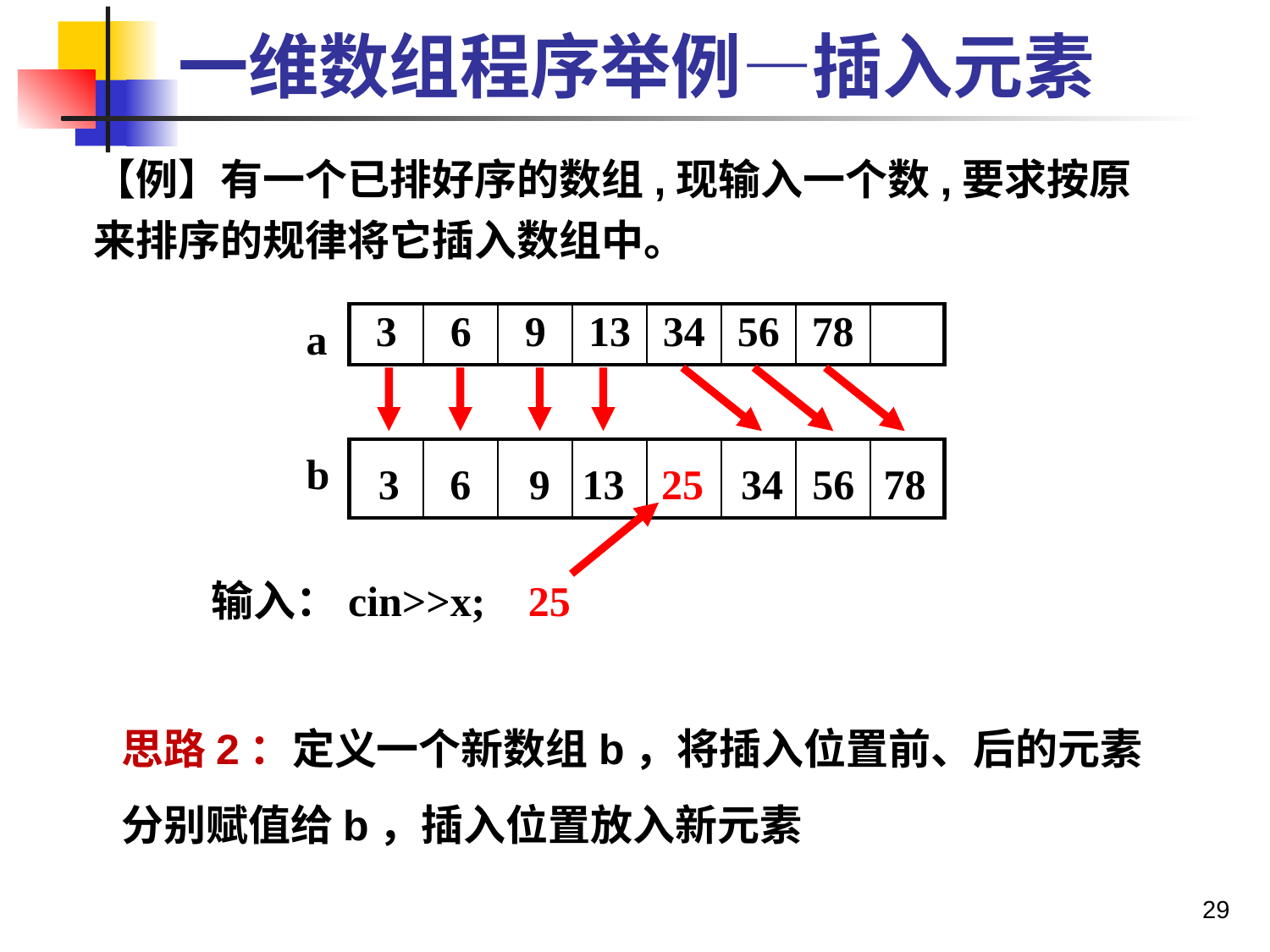

# 一维数组程序举例—插入元素
【例】有一个已排好序的数组,现输入一个数,要求按原来排序的规律将它插入数组中。
a
| 3 | 6 | 9 | 13 | 34 | 56 | 78 |  |
| --- | --- | --- | --- | --- | --- | --- | --- |

b
|  |  |  |  |  |  |  |  |
| --- | --- | --- | --- | --- | --- | --- | --- |
3
6
9
13
25
34
56
78

输入：cin>>x;    25
思路2：定义一个新数组b，将插入位置前、后的元素分别赋值给b，插入位置放入新元素
29